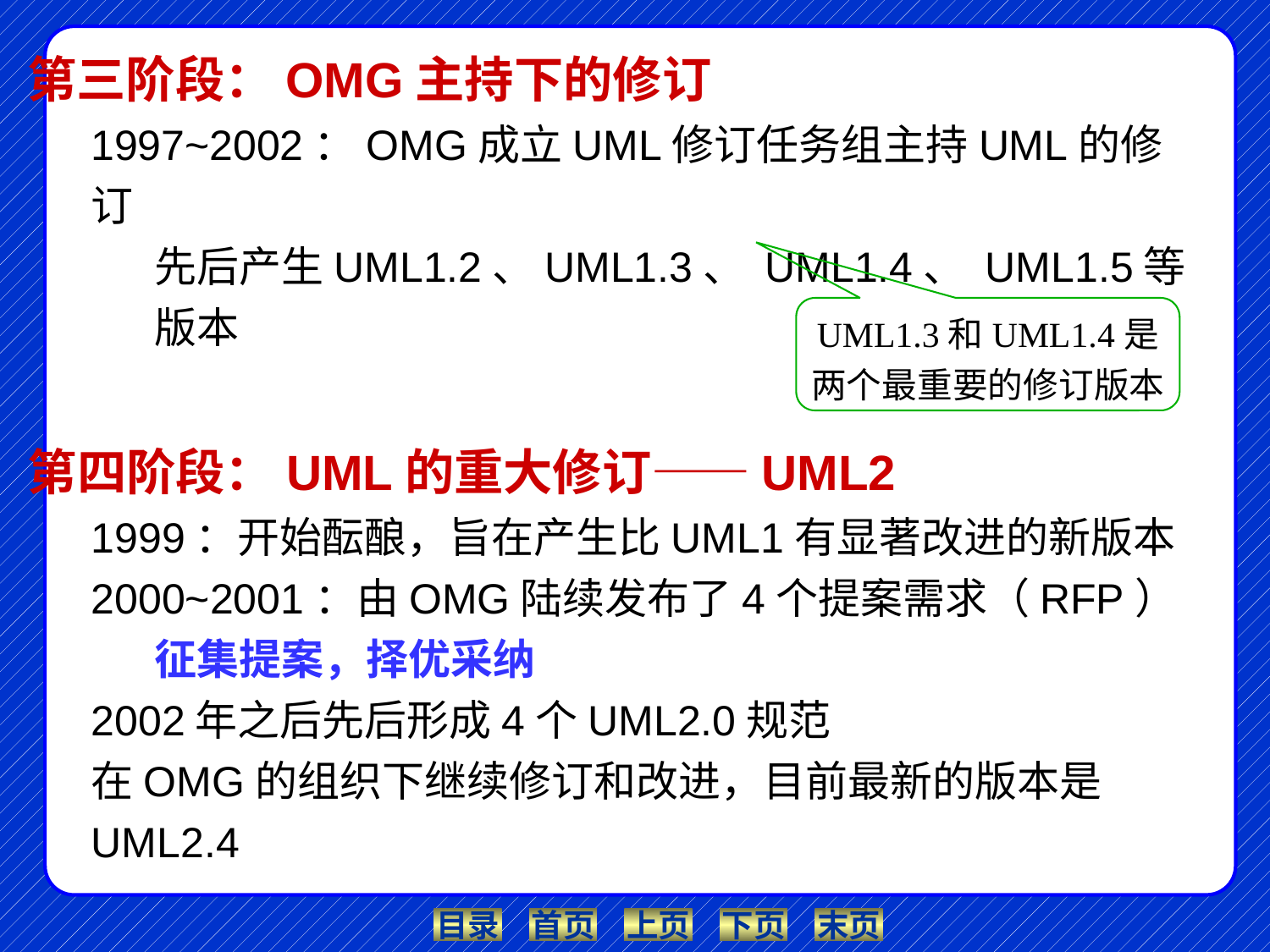

108
第三阶段：OMG主持下的修订
1997~2002：OMG成立UML修订任务组主持UML的修订
先后产生UML1.2、UML1.3、 UML1.4、 UML1.5等版本
UML1.3和UML1.4是两个最重要的修订版本
第四阶段：UML的重大修订——UML2
1999：开始酝酿，旨在产生比UML1有显著改进的新版本
2000~2001：由OMG陆续发布了4个提案需求（RFP）
征集提案，择优采纳
2002年之后先后形成4个UML2.0规范
在OMG的组织下继续修订和改进，目前最新的版本是UML2.4